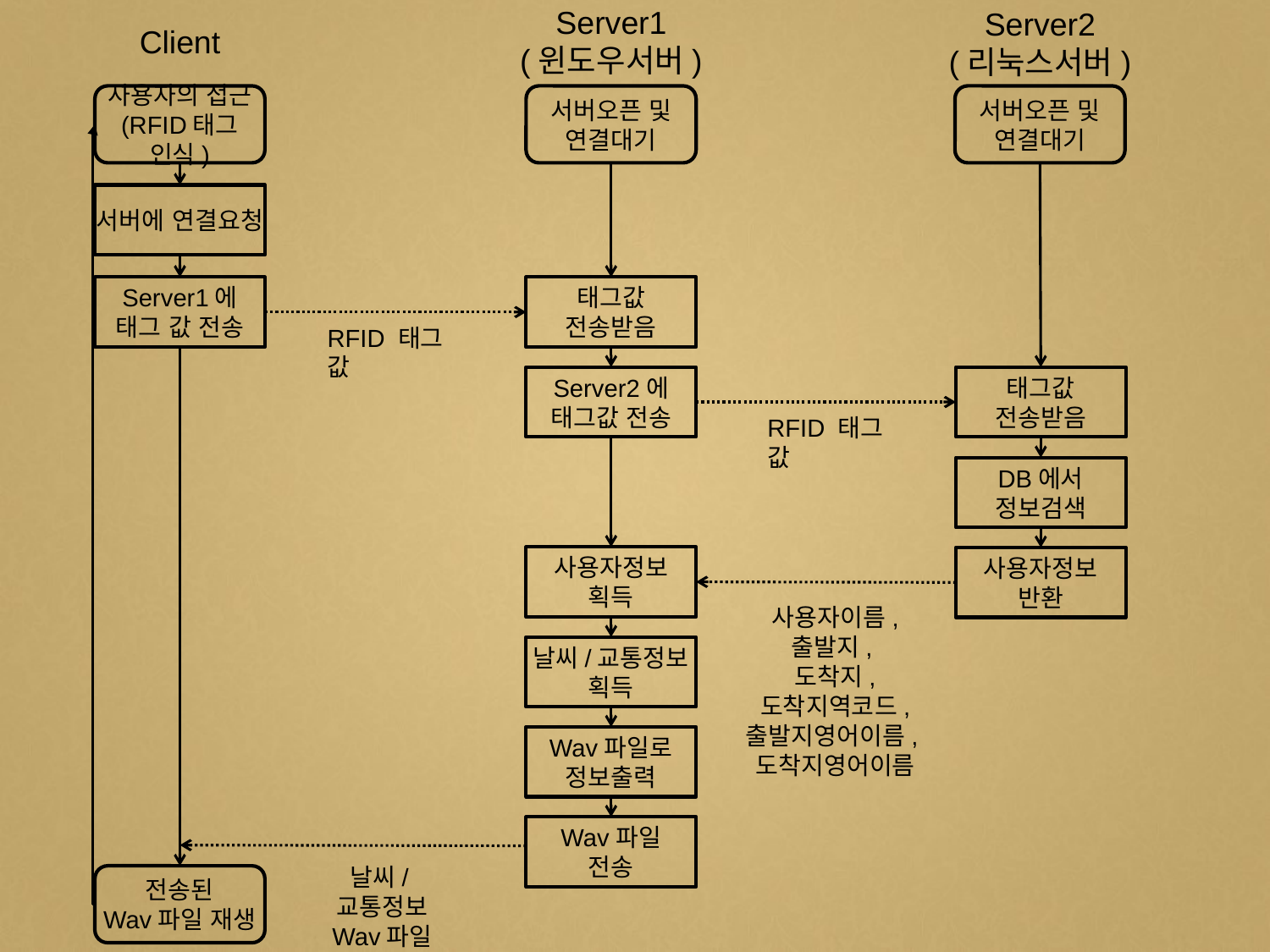

Server1
(윈도우서버)
Server2
(리눅스서버)
Client
사용자의 접근
(RFID태그 인식)
서버오픈 및
연결대기
서버오픈 및
연결대기
서버에 연결요청
Server1에
태그 값 전송
태그값
전송받음
RFID 태그 값
Server2에
태그값 전송
태그값
전송받음
RFID 태그 값
DB에서
정보검색
사용자정보
획득
사용자정보
반환
사용자이름, 출발지,
도착지, 도착지역코드,
출발지영어이름,
도착지영어이름
날씨/교통정보
획득
Wav파일로
정보출력
Wav파일
전송
날씨/교통정보
Wav파일
전송된
Wav파일 재생